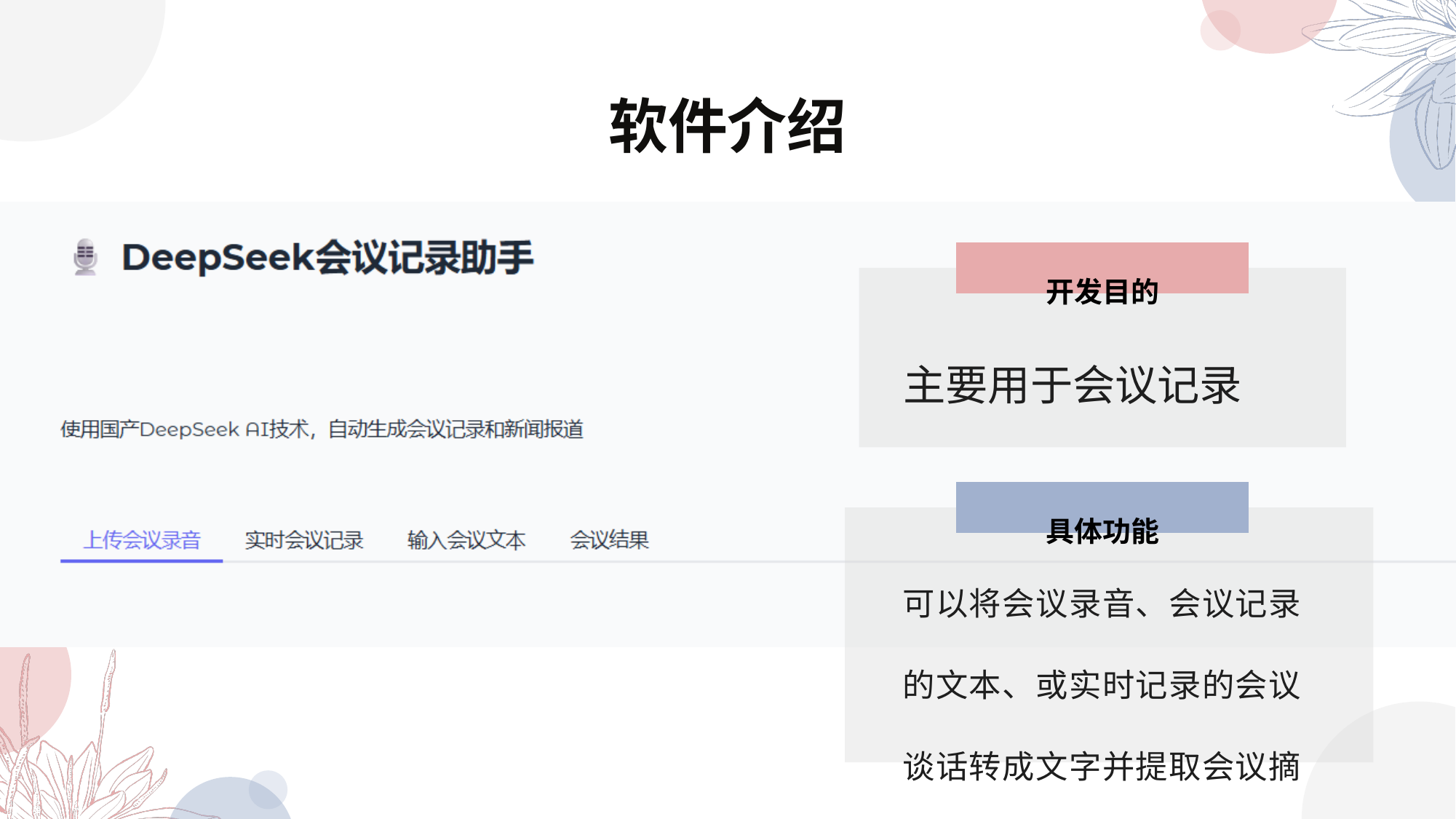

软件介绍

开发目的

主要用于会议记录
具体功能

可以将会议录音、会议记录的文本、或实时记录的会议谈话转成文字并提取会议摘要生成新闻稿